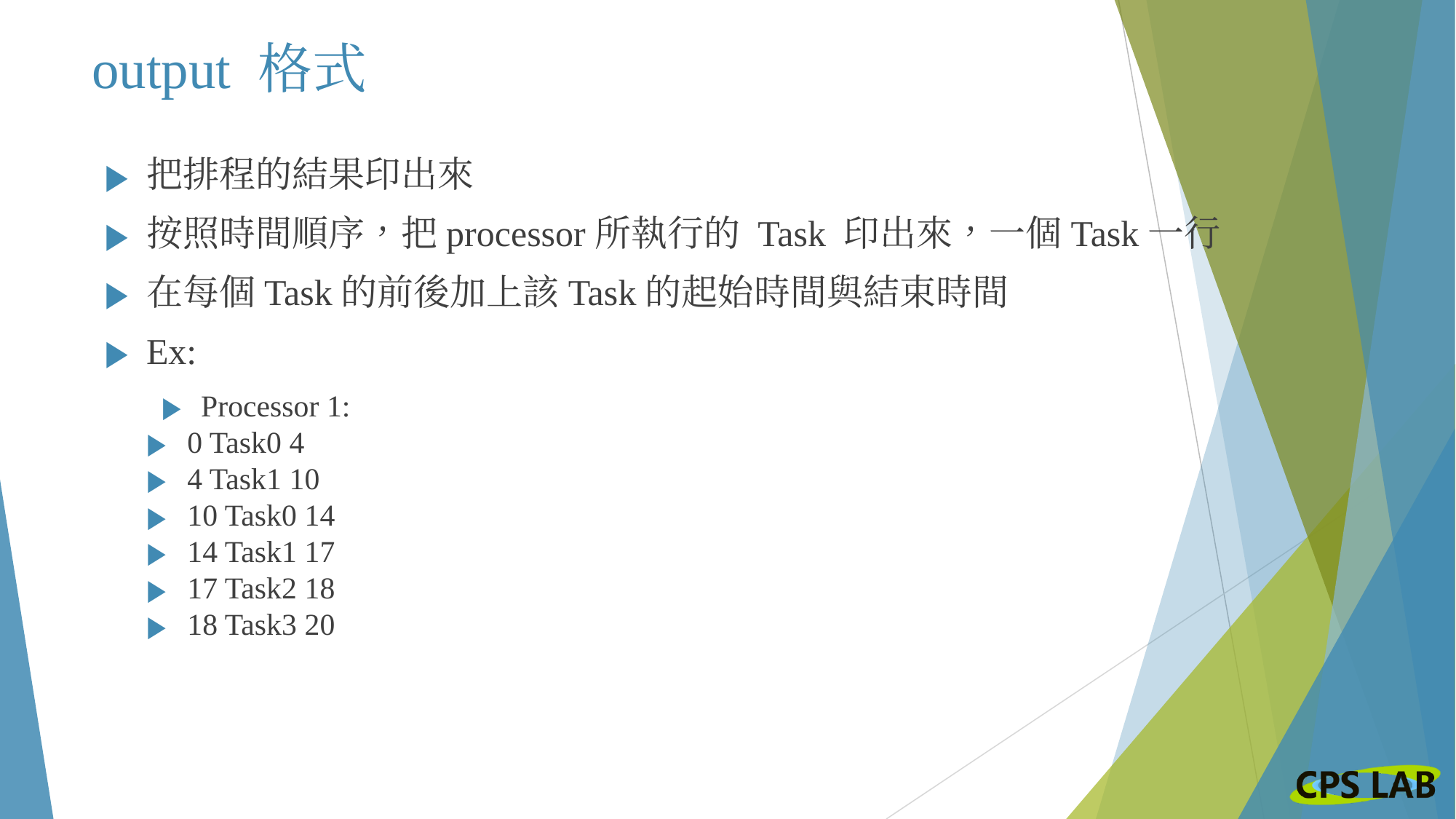

# output 格式
把排程的結果印出來
按照時間順序，把processor所執行的 Task 印出來，一個Task一行
在每個Task的前後加上該Task的起始時間與結束時間
Ex:
Processor 1:
0 Task0 4
4 Task1 10
10 Task0 14
14 Task1 17
17 Task2 18
18 Task3 20